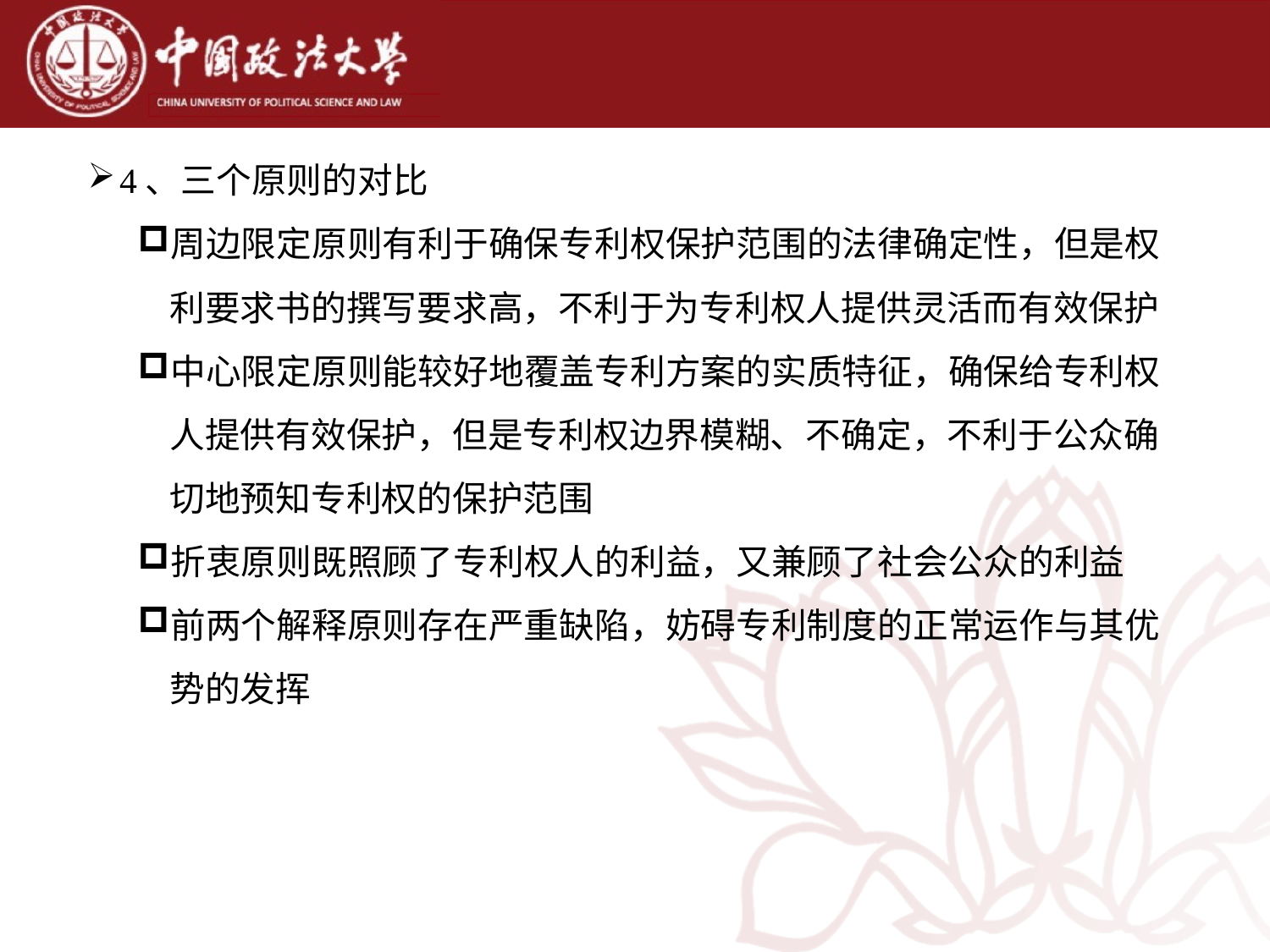

4、三个原则的对比
周边限定原则有利于确保专利权保护范围的法律确定性，但是权利要求书的撰写要求高，不利于为专利权人提供灵活而有效保护
中心限定原则能较好地覆盖专利方案的实质特征，确保给专利权人提供有效保护，但是专利权边界模糊、不确定，不利于公众确切地预知专利权的保护范围
折衷原则既照顾了专利权人的利益，又兼顾了社会公众的利益
前两个解释原则存在严重缺陷，妨碍专利制度的正常运作与其优势的发挥